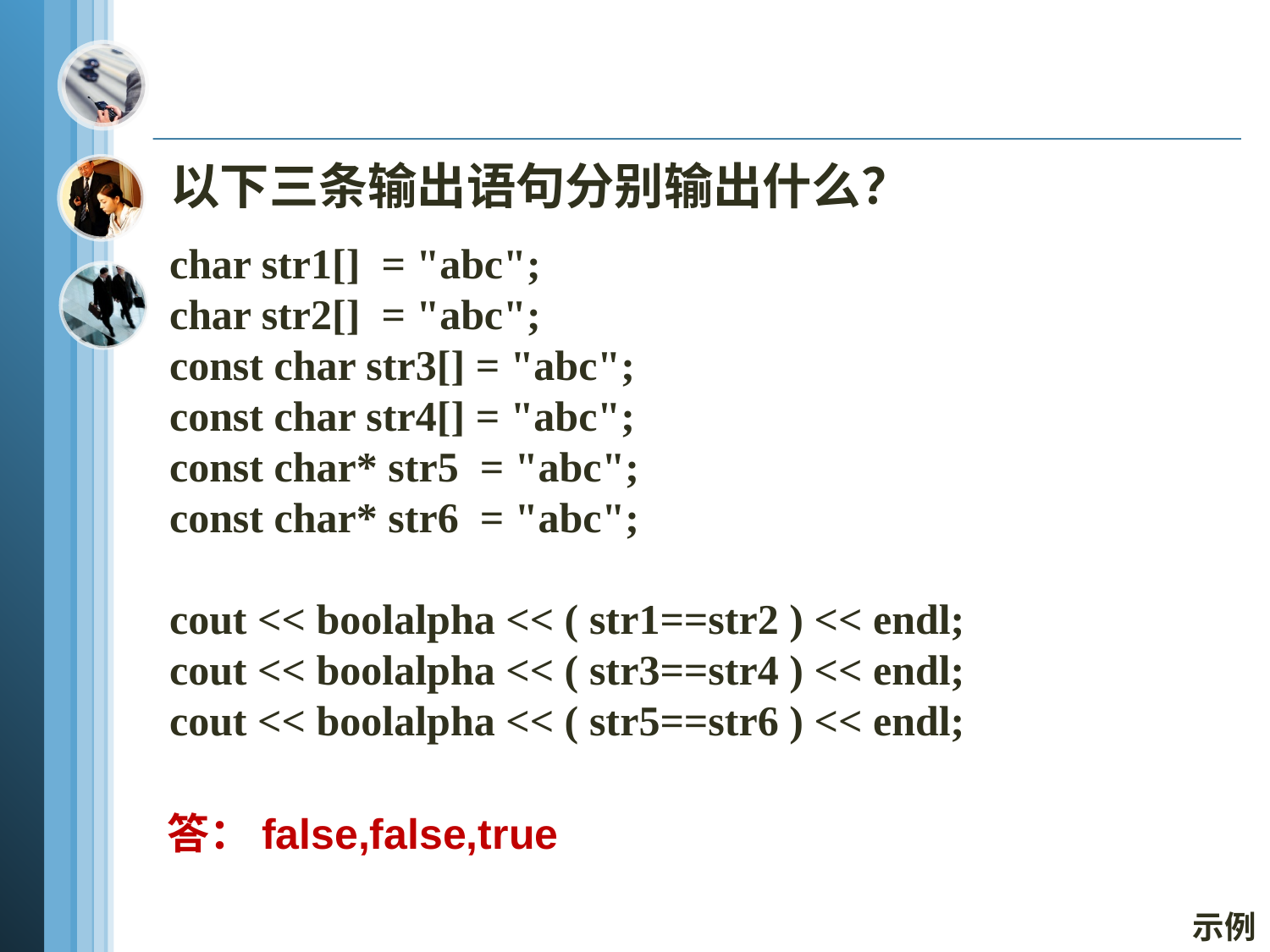

以下三条输出语句分别输出什么？
char str1[]  = "abc";
char str2[]  = "abc";
const char str3[] = "abc";
const char str4[] = "abc";
const char* str5  = "abc";
const char* str6  = "abc";

cout << boolalpha << ( str1==str2 ) << endl;
cout << boolalpha << ( str3==str4 ) << endl;
cout << boolalpha << ( str5==str6 ) << endl;
答：false,false,true
示例